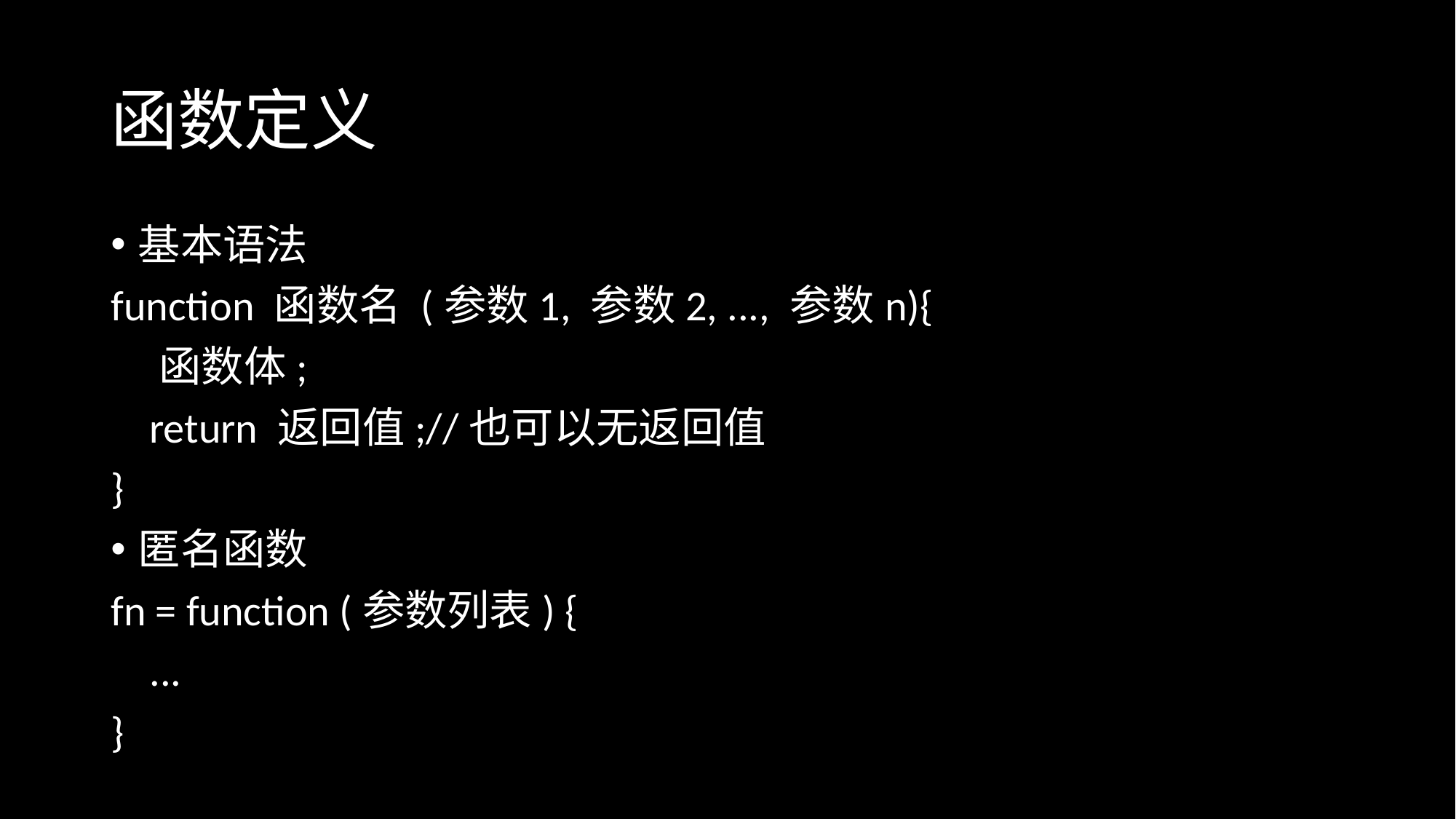

# 函数定义
基本语法
function 函数名 (参数1, 参数2, ..., 参数n){
    函数体;
    return 返回值;//也可以无返回值
}
匿名函数
fn = function (参数列表) {
    ...
}